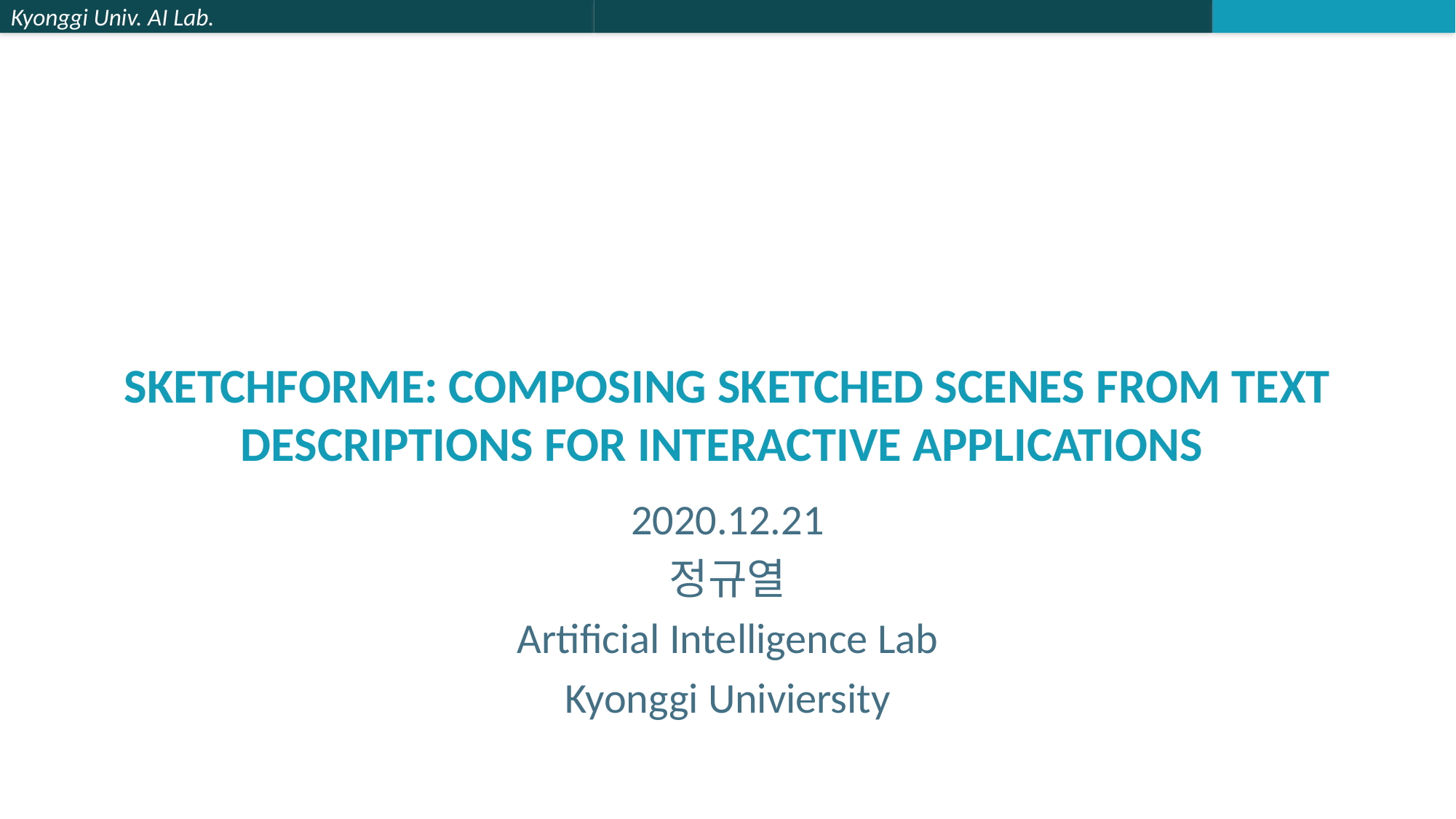

# Sketchforme: Composing Sketched Scenes from Text Descriptions for Interactive Applications
2020.12.21
정규열
Artificial Intelligence Lab
Kyonggi Univiersity